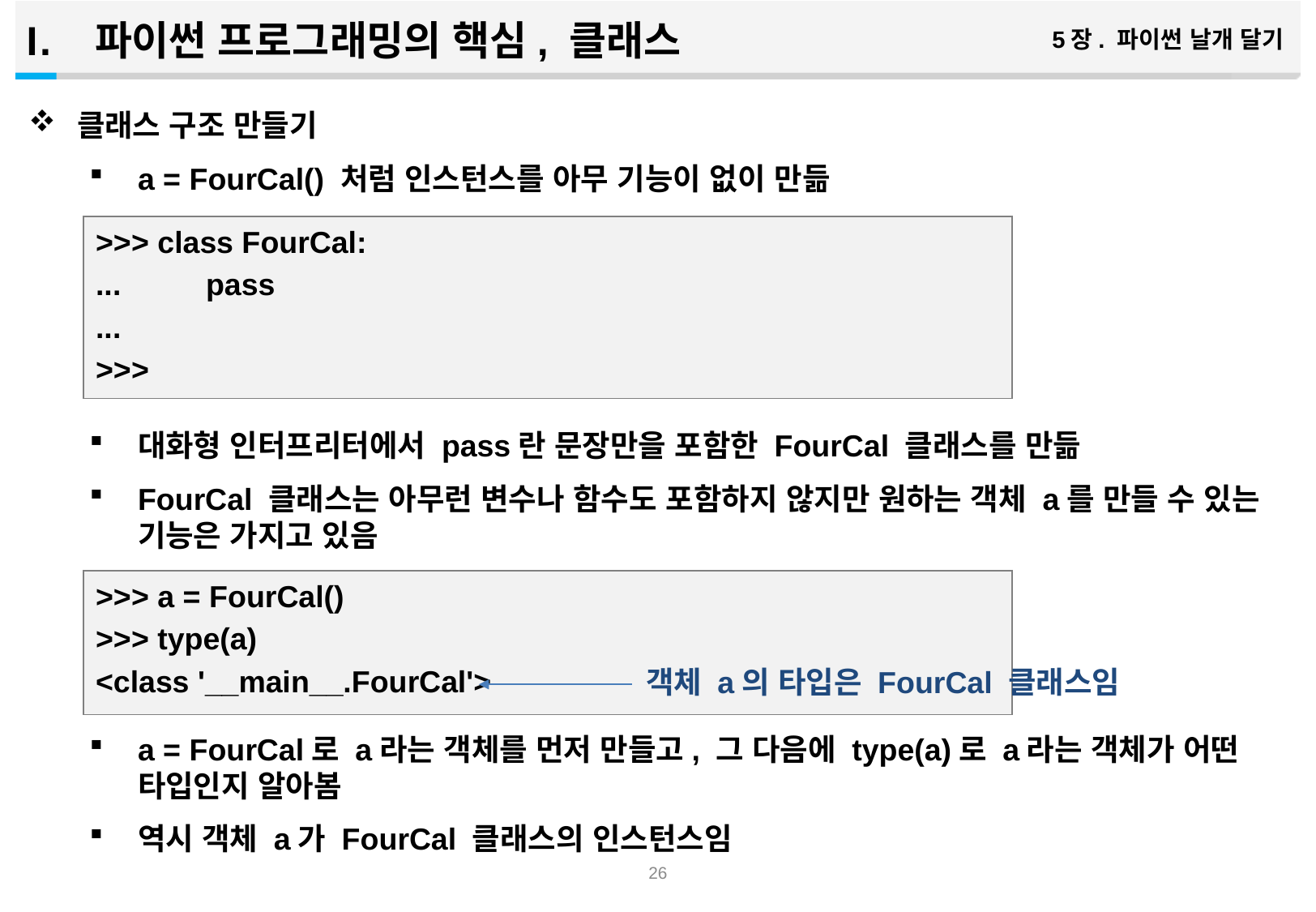

파이썬 프로그래밍의 핵심, 클래스
5장. 파이썬 날개 달기
클래스 구조 만들기
a = FourCal() 처럼 인스턴스를 아무 기능이 없이 만듦

대화형 인터프리터에서 pass란 문장만을 포함한 FourCal 클래스를 만듦
FourCal 클래스는 아무런 변수나 함수도 포함하지 않지만 원하는 객체 a를 만들 수 있는 기능은 가지고 있음

a = FourCal로 a라는 객체를 먼저 만들고, 그 다음에 type(a)로 a라는 객체가 어떤 타입인지 알아봄
역시 객체 a가 FourCal 클래스의 인스턴스임
>>> class FourCal:
...          pass
...
>>>
>>> a = FourCal()
>>> type(a)
<class '__main__.FourCal'>
객체 a의 타입은 FourCal 클래스임
26